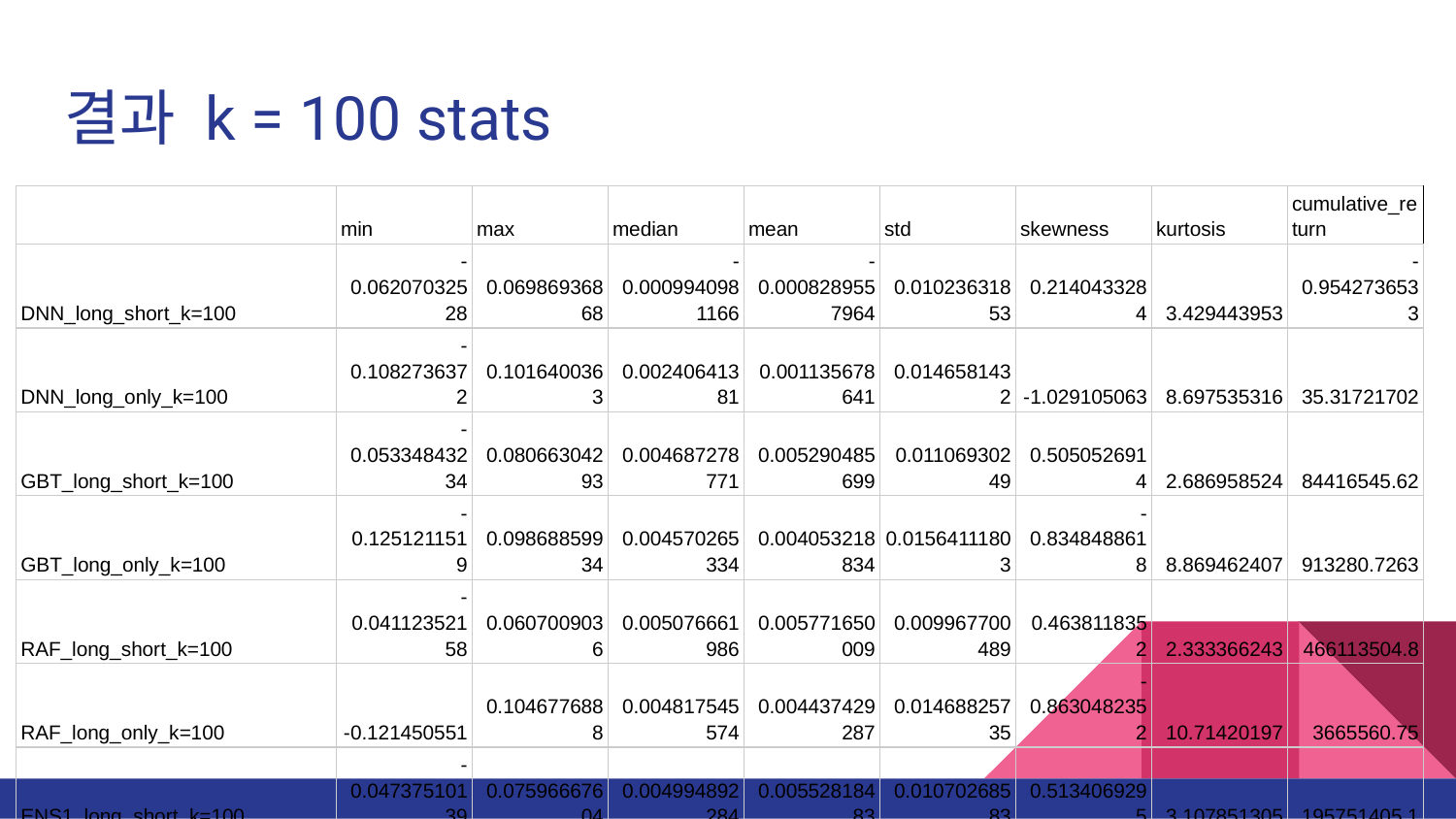

# 결과 k = 100 stats
|  | min | max | median | mean | std | skewness | kurtosis | cumulative\_return |
| --- | --- | --- | --- | --- | --- | --- | --- | --- |
| DNN\_long\_short\_k=100 | -0.06207032528 | 0.06986936868 | -0.0009940981166 | -0.0008289557964 | 0.01023631853 | 0.2140433284 | 3.429443953 | -0.9542736533 |
| DNN\_long\_only\_k=100 | -0.1082736372 | 0.1016400363 | 0.00240641381 | 0.001135678641 | 0.0146581432 | -1.029105063 | 8.697535316 | 35.31721702 |
| GBT\_long\_short\_k=100 | -0.05334843234 | 0.08066304293 | 0.004687278771 | 0.005290485699 | 0.01106930249 | 0.5050526914 | 2.686958524 | 84416545.62 |
| GBT\_long\_only\_k=100 | -0.1251211519 | 0.09868859934 | 0.004570265334 | 0.004053218834 | 0.01564111803 | -0.8348488618 | 8.869462407 | 913280.7263 |
| RAF\_long\_short\_k=100 | -0.04112352158 | 0.0607009036 | 0.005076661986 | 0.005771650009 | 0.009967700489 | 0.4638118352 | 2.333366243 | 466113504.8 |
| RAF\_long\_only\_k=100 | -0.121450551 | 0.1046776888 | 0.004817545574 | 0.004437429287 | 0.01468825735 | -0.8630482352 | 10.71420197 | 3665560.75 |
| ENS1\_long\_short\_k=100 | -0.04737510139 | 0.07596667604 | 0.004994892284 | 0.00552818483 | 0.01070268583 | 0.5134069295 | 3.107851305 | 195751405.1 |
| ENS1\_long\_only\_k=100 | -0.1194772609 | 0.09968306916 | 0.004743395271 | 0.004180056162 | 0.01492316518 | -0.8538998135 | 9.87018931 | 1476859.418 |